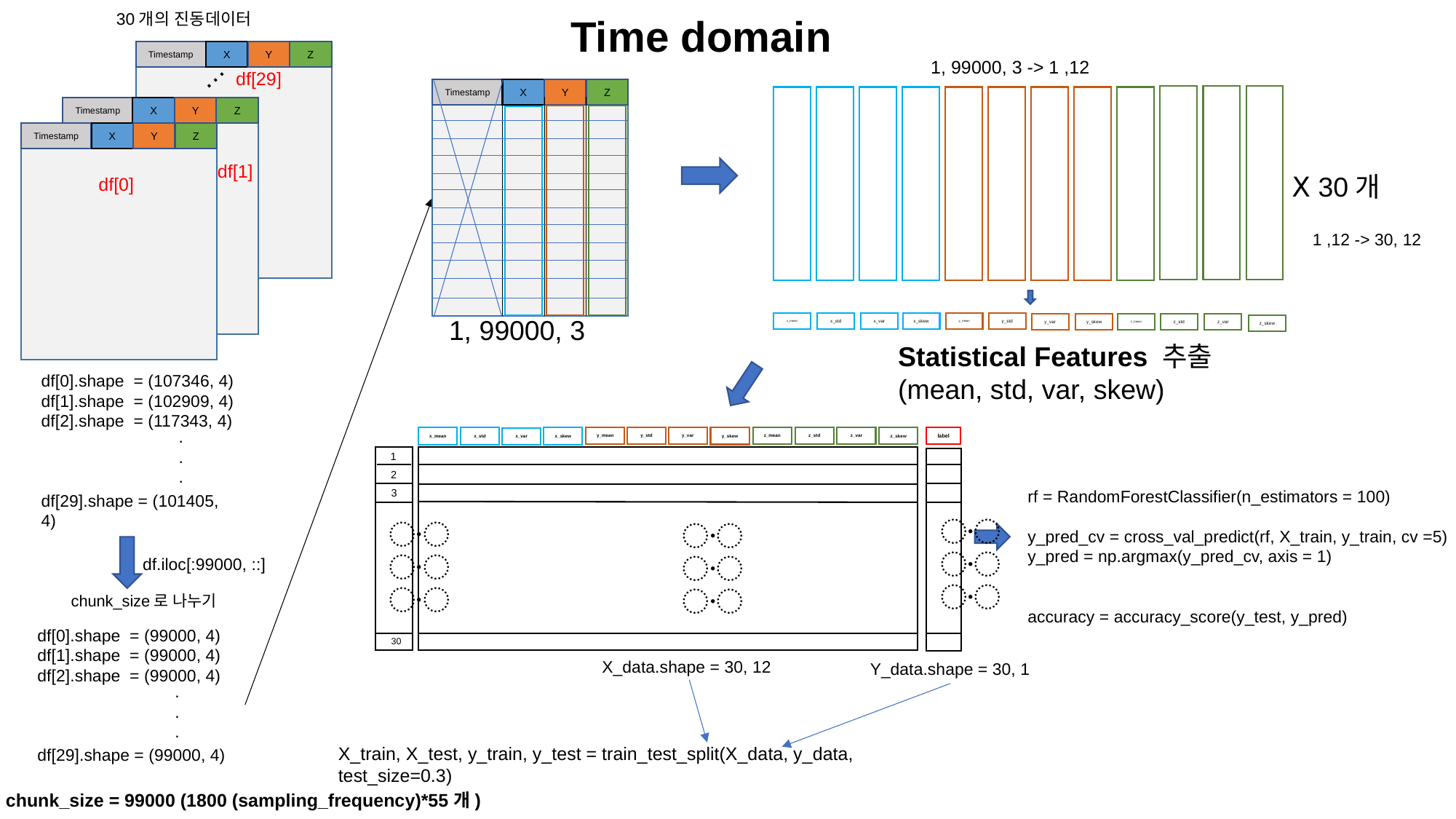

30개의 진동데이터
Time domain

Timestamp
X
Y
Z
…
1, 99000, 3 -> 1 ,12
df[29]

Timestamp
X
Y
Z

Timestamp
X
Y
Z

Timestamp
X
Y
Z
df[1]

Ⅹ 30개
df[0]
1 ,12 -> 30, 12

1, 99000, 3
x_var
y_mean
x_skew
y_std
x_mean
x_std
z_std
z_var
y_var
y_skew
z_mean
z_skew
Statistical Features 추출(mean, std, var, skew)
df[0].shape  = (107346, 4)
df[1].shape  = (102909, 4)
df[2].shape  = (117343, 4)
	      ∙
	      ∙
	      ∙
df[29].shape = (101405, 4)

y_mean
y_std
y_var
z_mean
z_std
z_var
z_skew
label
y_skew
x_skew
x_mean
x_std
x_var
1

2
3
〮
〮
〮
〮
〮
〮
〮
〮
〮
30
rf = RandomForestClassifier(n_estimators = 100)

y_pred_cv = cross_val_predict(rf, X_train, y_train, cv =5)
y_pred = np.argmax(y_pred_cv, axis = 1)

accuracy = accuracy_score(y_test, y_pred)

df.iloc[:99000, ::]
chunk_size로 나누기
df[0].shape  = (99000, 4)
df[1].shape  = (99000, 4)
df[2].shape  = (99000, 4)
	      ∙
	      ∙
	      ∙
df[29].shape = (99000, 4)

X_data.shape = 30, 12
Y_data.shape = 30, 1
X_train, X_test, y_train, y_test = train_test_split(X_data, y_data, test_size=0.3)
chunk_size = 99000 (1800 (sampling_frequency)*55개)